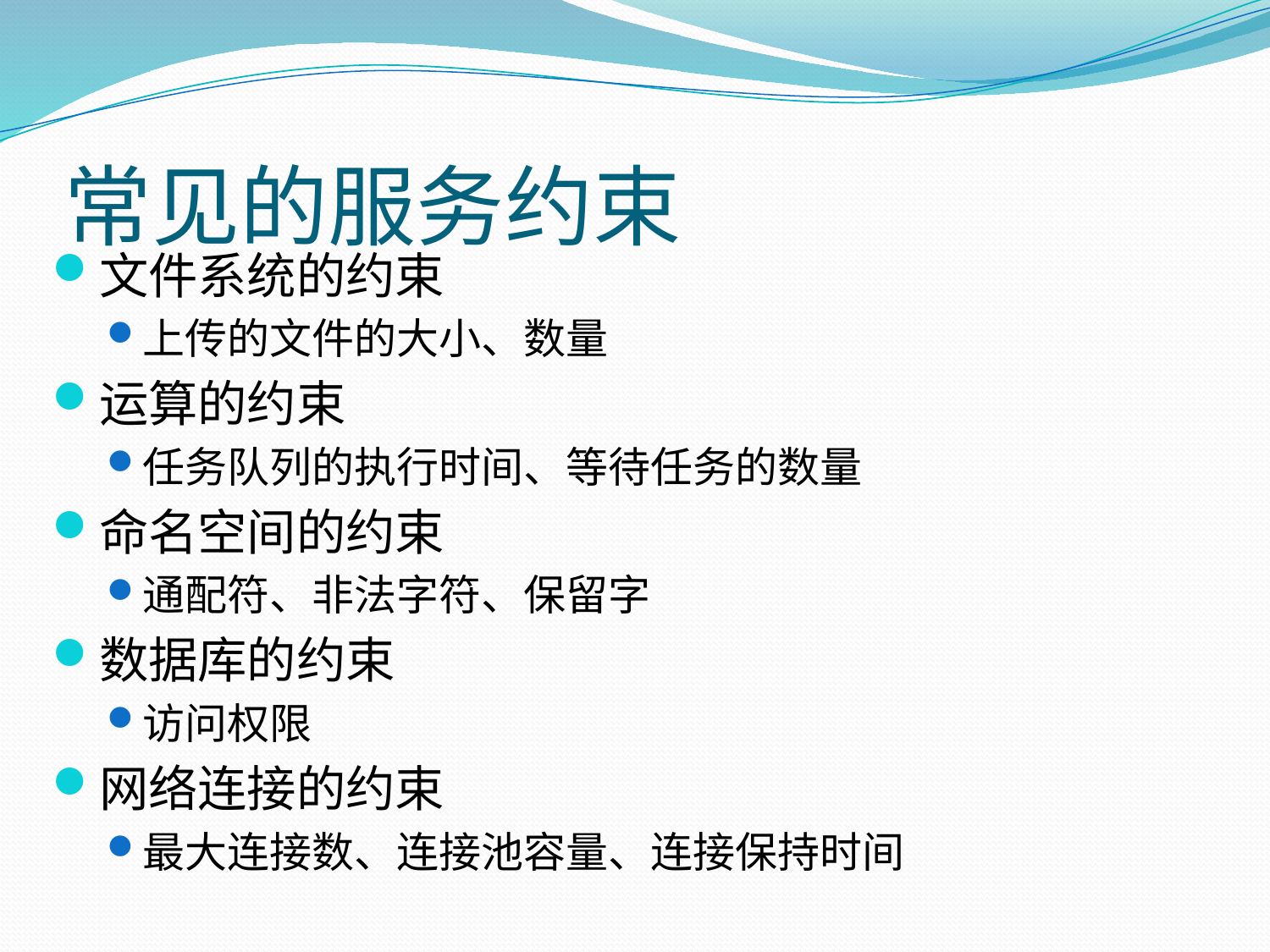

# 常见的服务约束
文件系统的约束
上传的文件的大小、数量
运算的约束
任务队列的执行时间、等待任务的数量
命名空间的约束
通配符、非法字符、保留字
数据库的约束
访问权限
网络连接的约束
最大连接数、连接池容量、连接保持时间